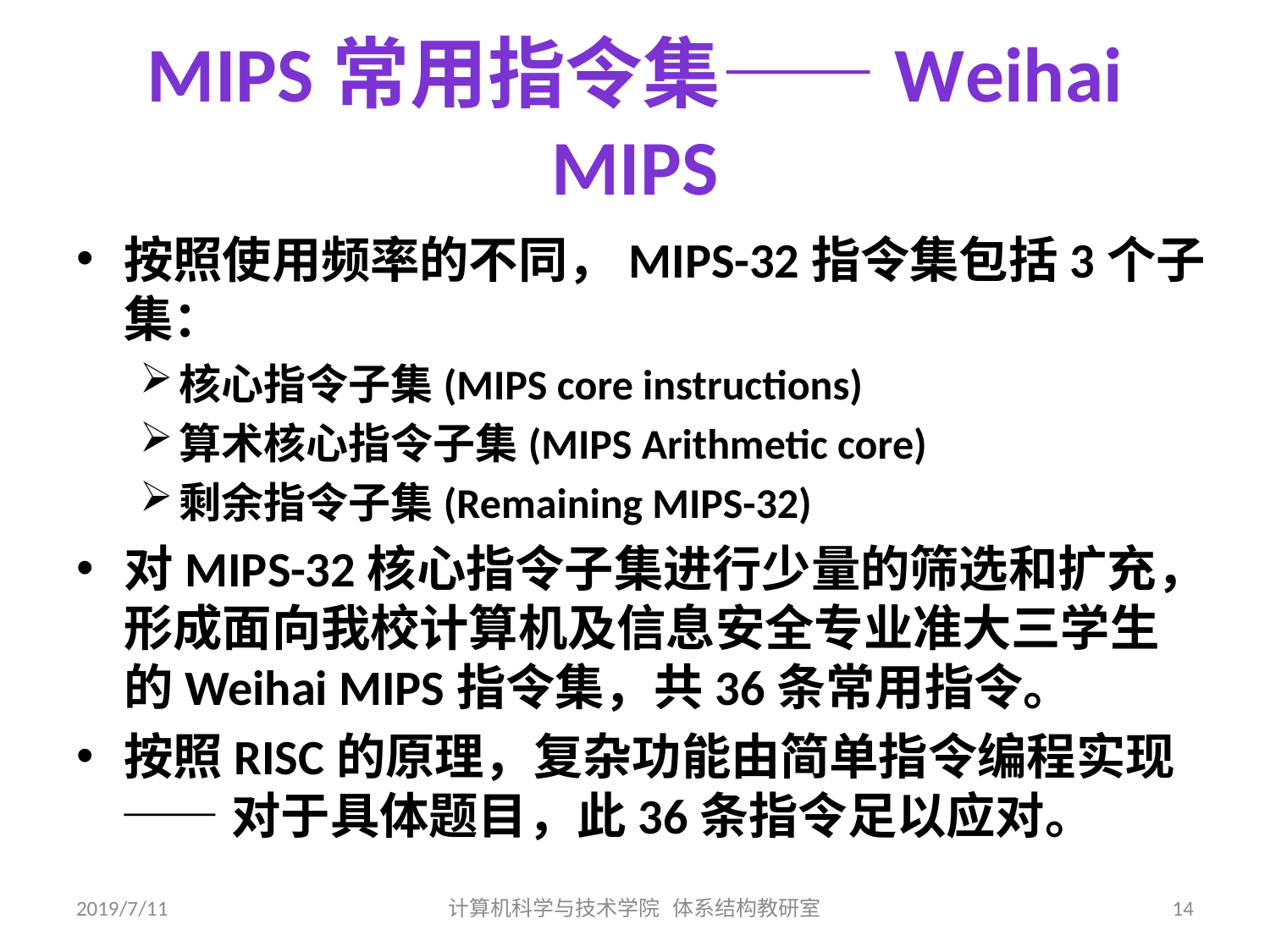

# MIPS常用指令集——Weihai MIPS
按照使用频率的不同，MIPS-32指令集包括3个子集：
核心指令子集(MIPS core instructions)
算术核心指令子集(MIPS Arithmetic core)
剩余指令子集(Remaining MIPS-32)
对MIPS-32核心指令子集进行少量的筛选和扩充，形成面向我校计算机及信息安全专业准大三学生的Weihai MIPS指令集，共36条常用指令。
按照RISC的原理，复杂功能由简单指令编程实现
    ——对于具体题目，此36条指令足以应对。
2019/7/11
计算机科学与技术学院  体系结构教研室
14